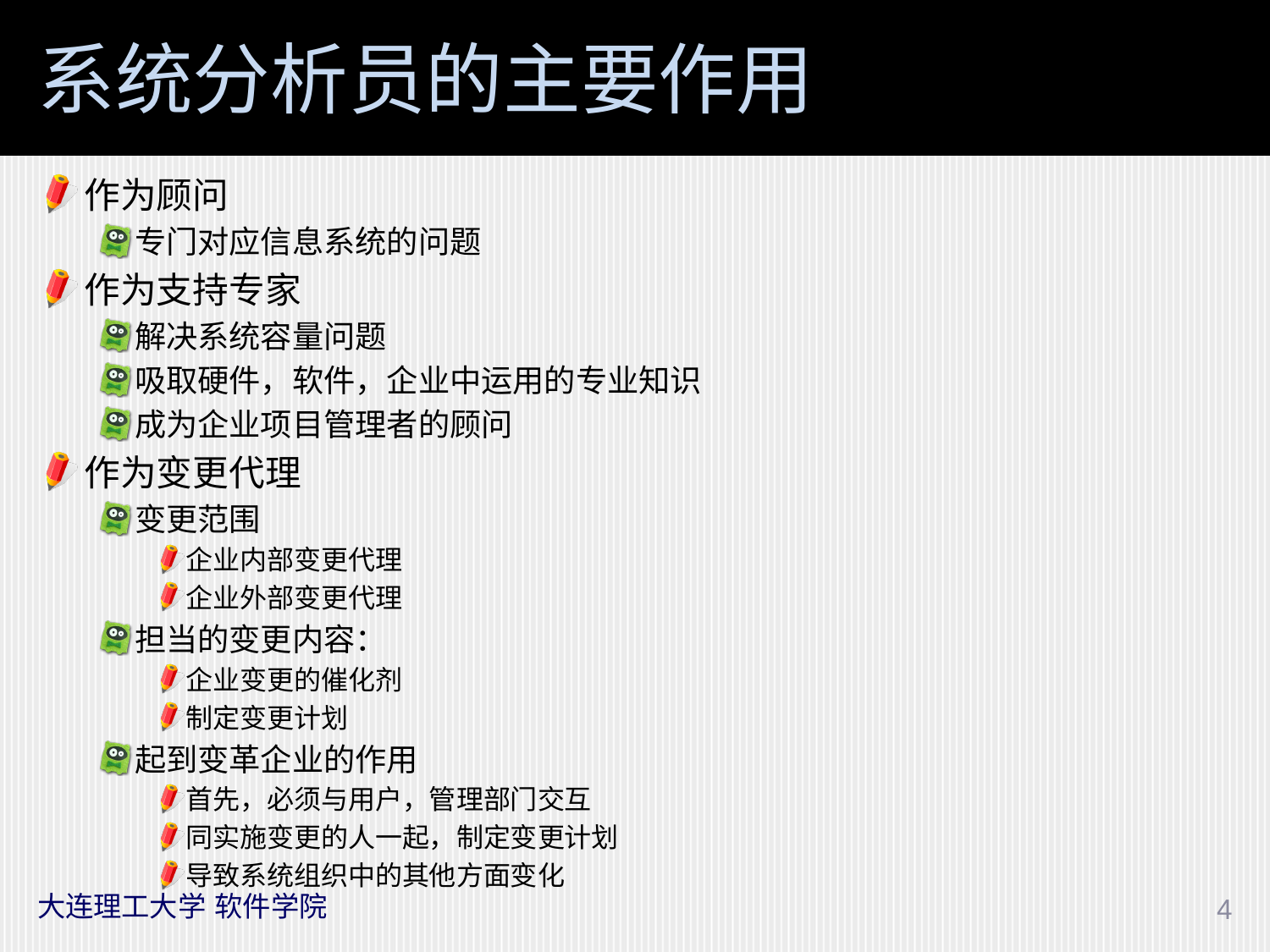

# 系统分析员的主要作用
作为顾问
专门对应信息系统的问题
作为支持专家
解决系统容量问题
吸取硬件，软件，企业中运用的专业知识
成为企业项目管理者的顾问
作为变更代理
变更范围
企业内部变更代理
企业外部变更代理
担当的变更内容：
企业变更的催化剂
制定变更计划
起到变革企业的作用
首先，必须与用户，管理部门交互
同实施变更的人一起，制定变更计划
导致系统组织中的其他方面变化

大连理工大学 软件学院
4